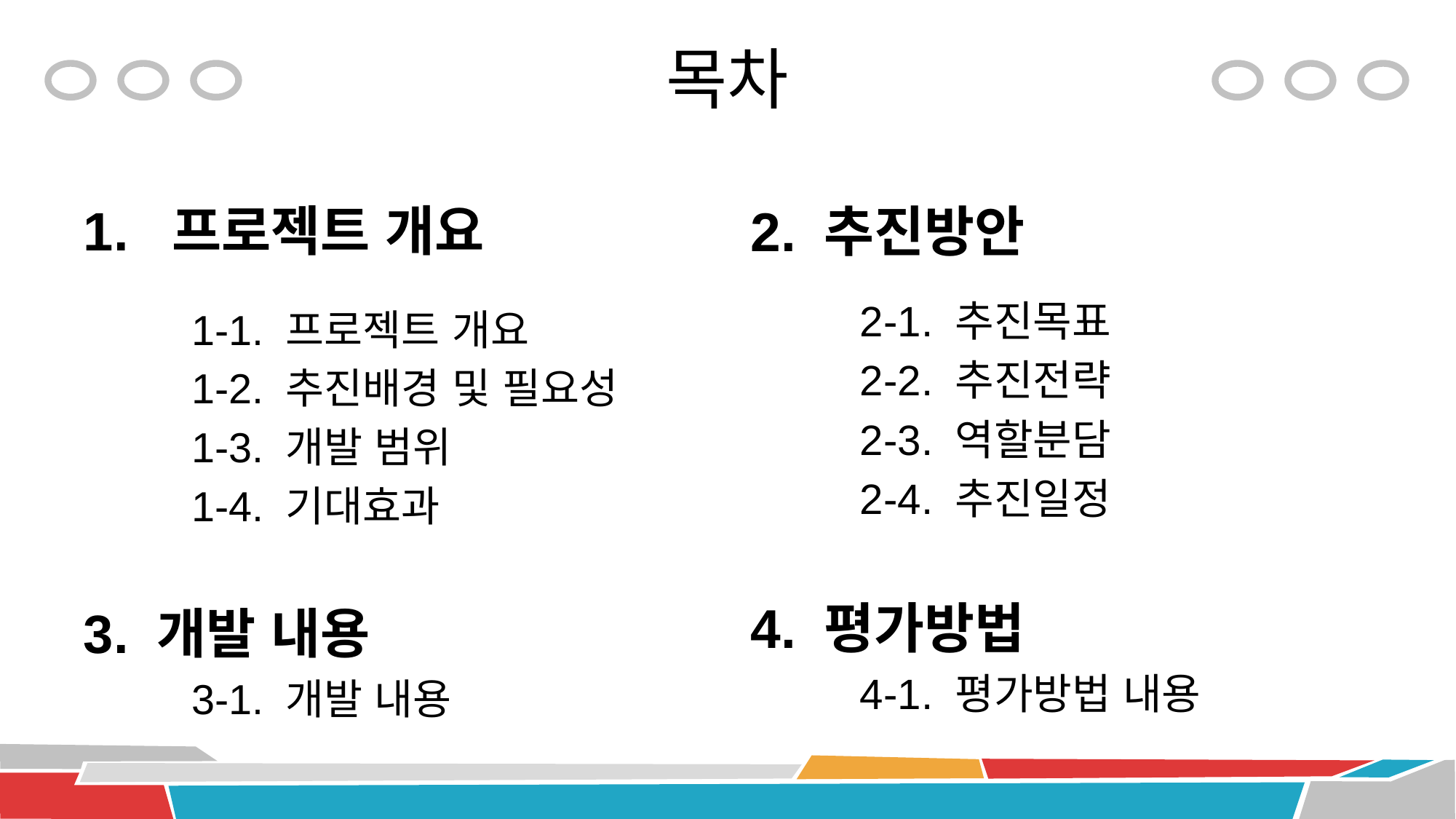

# 목차
1.  프로젝트 개요

	1-1. 프로젝트 개요
	1-2. 추진배경 및 필요성
	1-3. 개발 범위
	1-4. 기대효과

3. 개발 내용
	3-1. 개발 내용

2. 추진방안

	2-1. 추진목표
	2-2. 추진전략
	2-3. 역할분담
	2-4. 추진일정

4. 평가방법
	4-1. 평가방법 내용